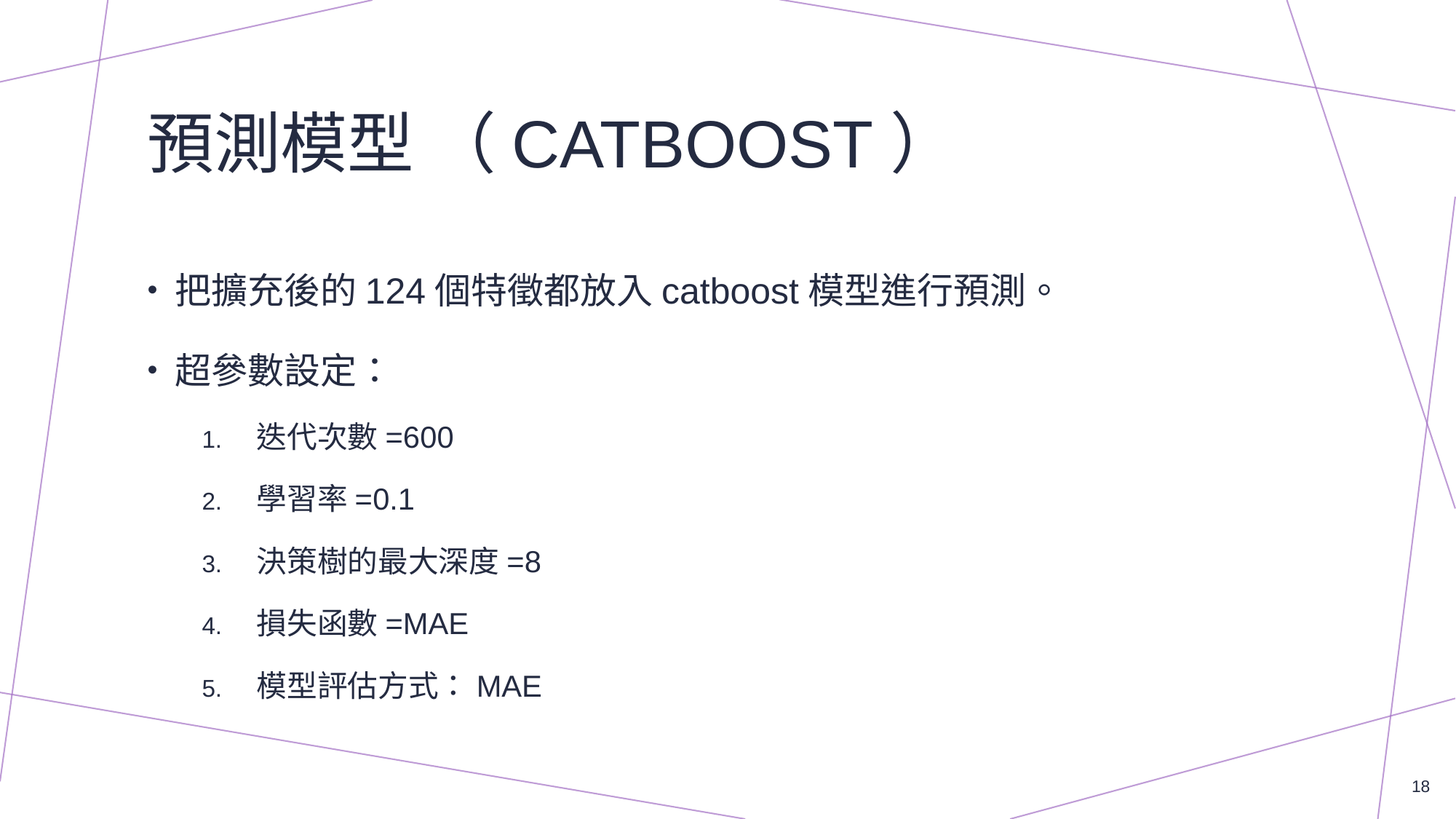

# 預測模型 （catboost）
把擴充後的124個特徵都放入catboost模型進行預測。
超參數設定：
迭代次數=600
學習率=0.1
決策樹的最大深度=8
損失函數=MAE
模型評估方式：MAE

18